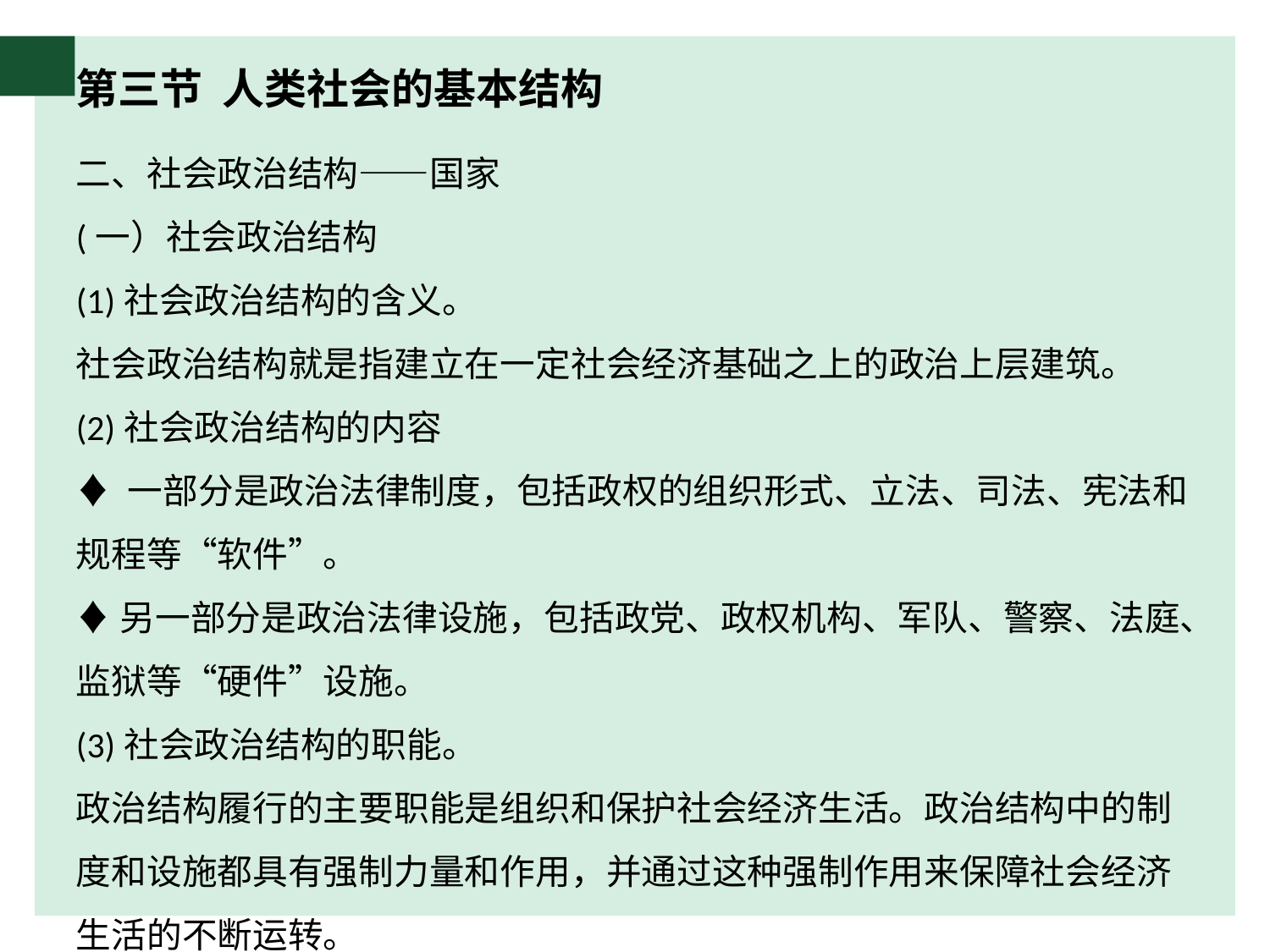

# 第三节  人类社会的基本结构
二、社会政治结构——国家
(一）社会政治结构
(1)社会政治结构的含义。
社会政治结构就是指建立在一定社会经济基础之上的政治上层建筑。
(2)社会政治结构的内容
♦ 一部分是政治法律制度，包括政权的组织形式、立法、司法、宪法和规程等“软件”。
♦另一部分是政治法律设施，包括政党、政权机构、军队、警察、法庭、监狱等“硬件”设施。
(3)社会政治结构的职能。
政治结构履行的主要职能是组织和保护社会经济生活。政治结构中的制
度和设施都具有强制力量和作用，并通过这种强制作用来保障社会经济生活的不断运转。